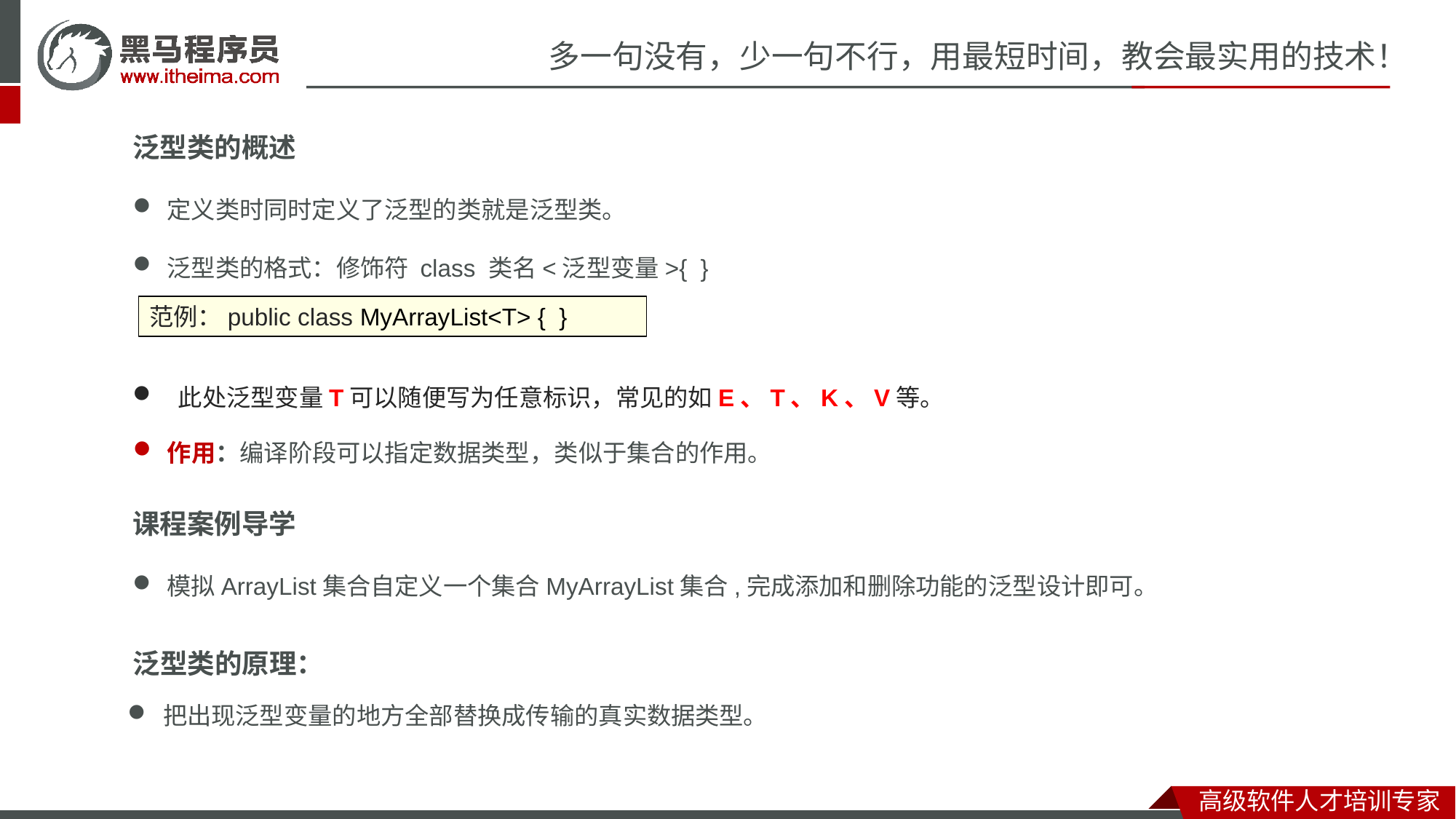

泛型类的概述
定义类时同时定义了泛型的类就是泛型类。
泛型类的格式：修饰符 class 类名<泛型变量>{  }
范例：public class MyArrayList<T> {  }
 此处泛型变量T可以随便写为任意标识，常见的如E、T、K、V等。
作用：编译阶段可以指定数据类型，类似于集合的作用。
课程案例导学
模拟ArrayList集合自定义一个集合MyArrayList集合,完成添加和删除功能的泛型设计即可。

泛型类的原理：
 把出现泛型变量的地方全部替换成传输的真实数据类型。